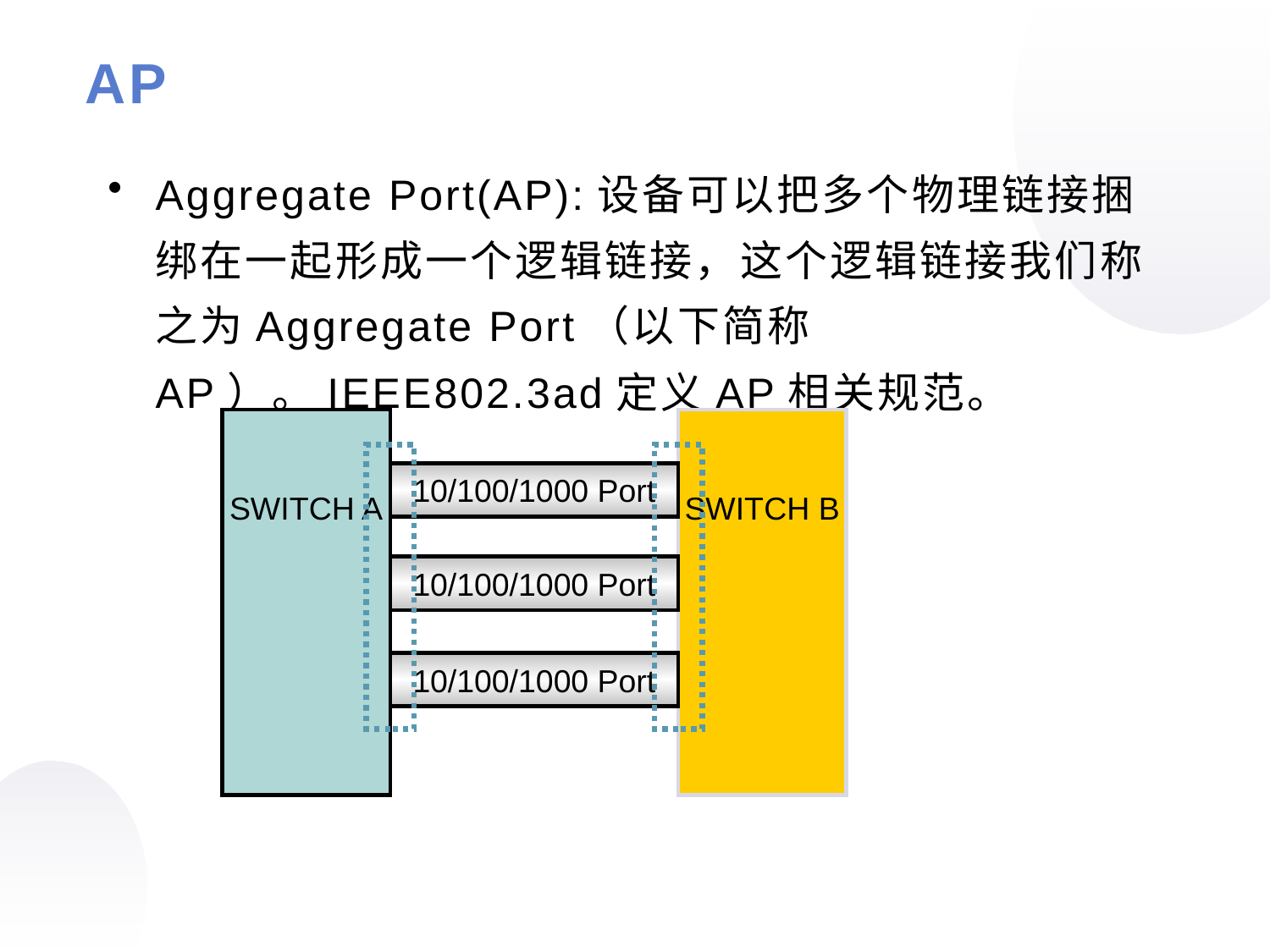

AP
Aggregate Port(AP):设备可以把多个物理链接捆绑在一起形成一个逻辑链接，这个逻辑链接我们称之为Aggregate Port（以下简称AP）。IEEE802.3ad定义AP相关规范。

SWITCH A

SWITCH B

10/100/1000 Port
10/100/1000 Port
10/100/1000 Port